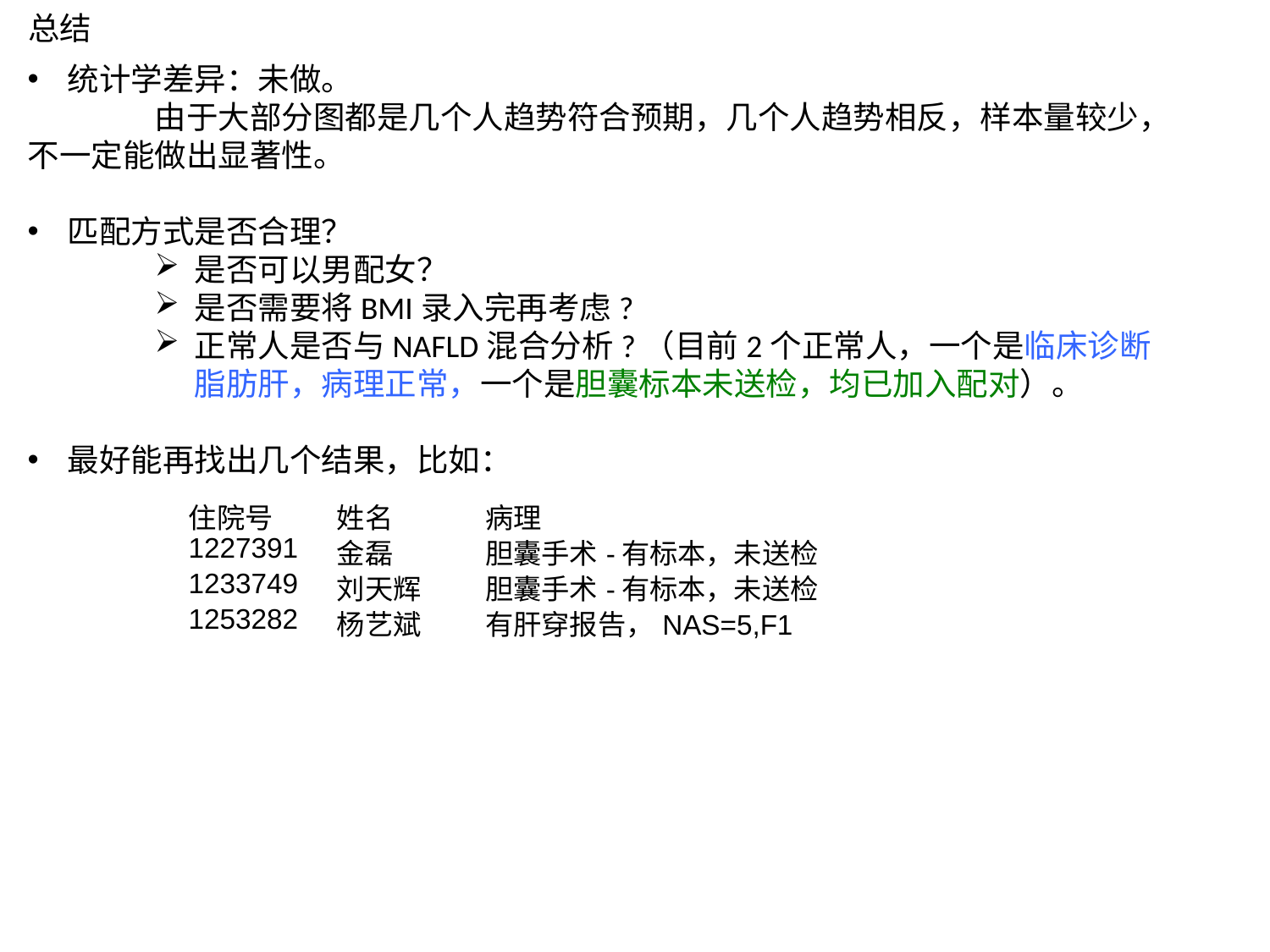

总结
统计学差异：未做。
	由于大部分图都是几个人趋势符合预期，几个人趋势相反，样本量较少，不一定能做出显著性。

匹配方式是否合理？
是否可以男配女？
是否需要将BMI录入完再考虑?
正常人是否与NAFLD混合分析?（目前2个正常人，一个是临床诊断脂肪肝，病理正常，一个是胆囊标本未送检，均已加入配对）。

最好能再找出几个结果，比如：

| 住院号 | 姓名 | 病理 |
| --- | --- | --- |
| 1227391 | 金磊 | 胆囊手术-有标本，未送检 |
| 1233749 | 刘天辉 | 胆囊手术-有标本，未送检 |
| 1253282 | 杨艺斌 | 有肝穿报告，NAS=5,F1 |